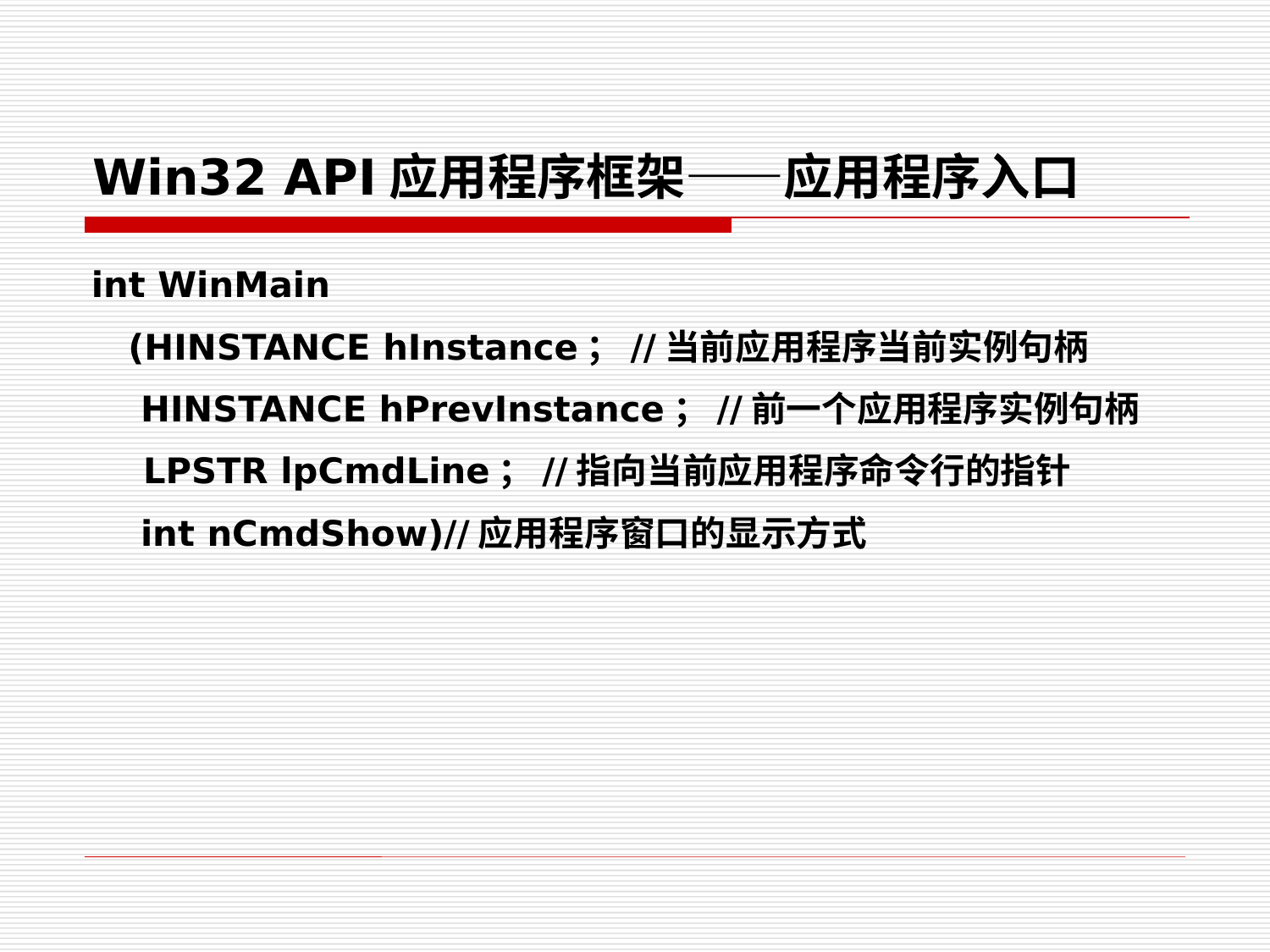

# Win32 API应用程序框架——应用程序入口
int WinMain
   (HINSTANCE hInstance；//当前应用程序当前实例句柄
    HINSTANCE hPrevInstance；//前一个应用程序实例句柄
　 LPSTR lpCmdLine；//指向当前应用程序命令行的指针
    int nCmdShow)//应用程序窗口的显示方式